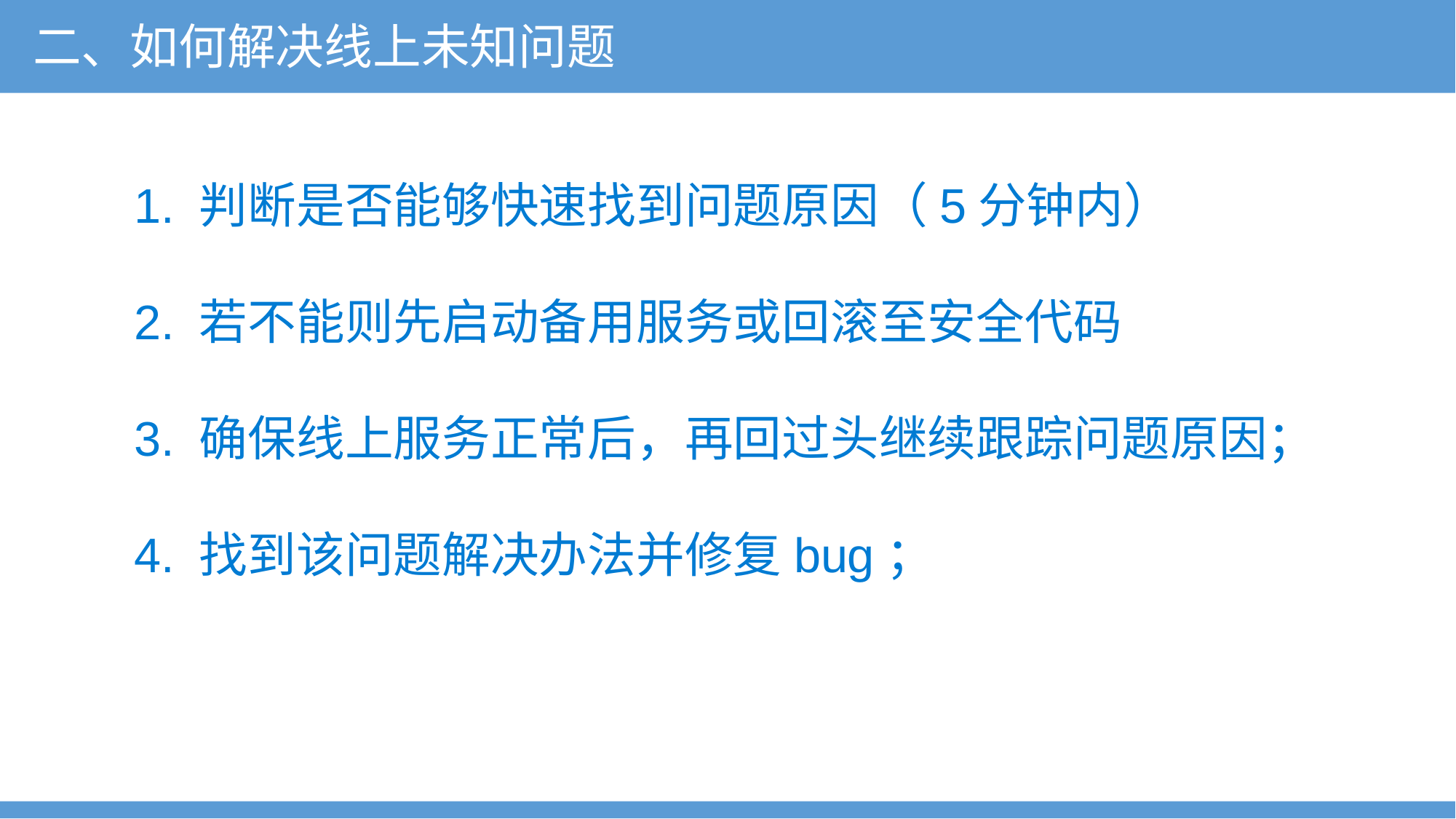

二、如何解决线上未知问题
1. 判断是否能够快速找到问题原因（5分钟内）

2. 若不能则先启动备用服务或回滚至安全代码

3. 确保线上服务正常后，再回过头继续跟踪问题原因；

4. 找到该问题解决办法并修复bug；